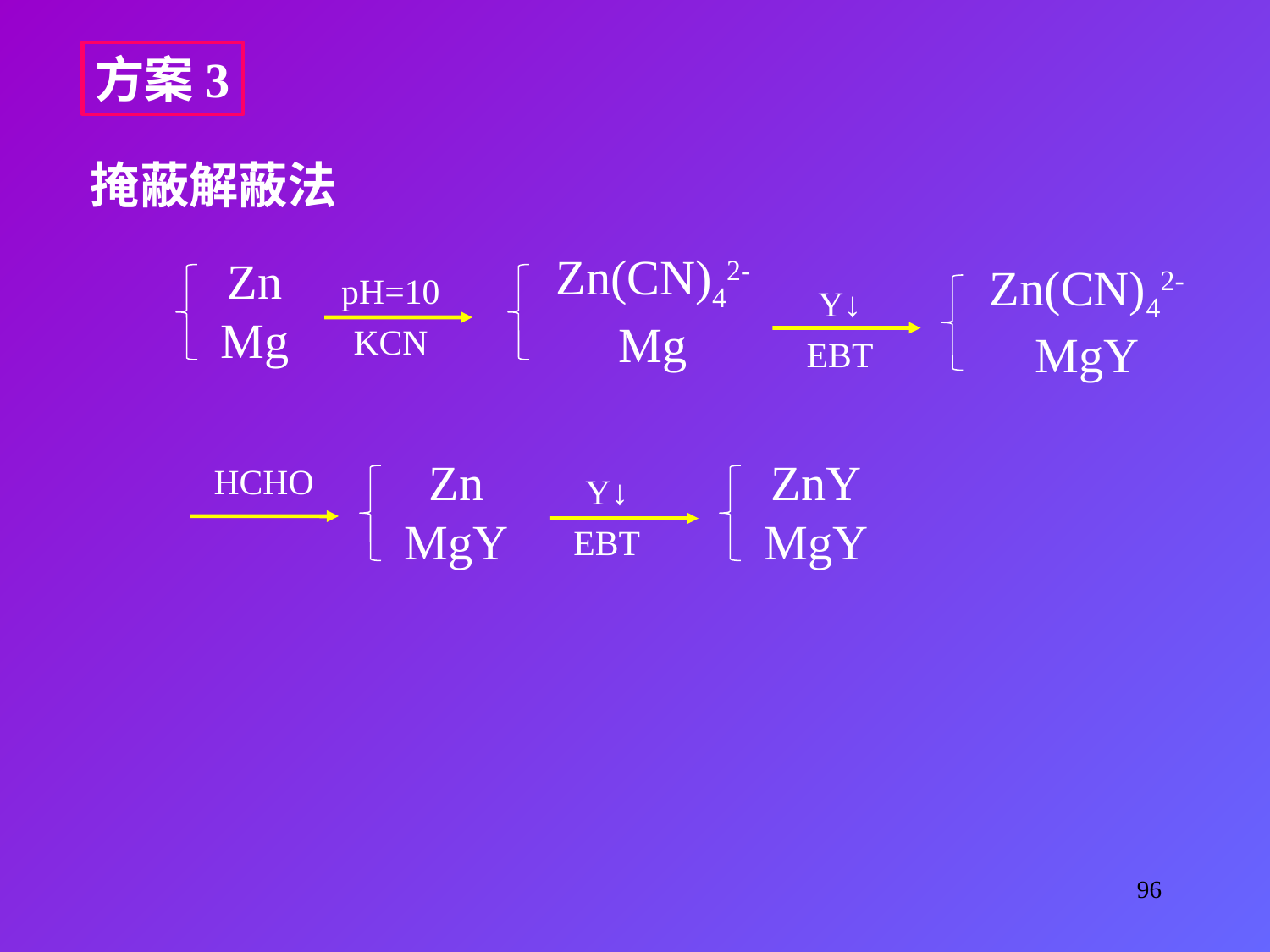

方案3
掩蔽解蔽法
Zn
Mg
Zn(CN)42-
Mg
pH=10
KCN
Zn(CN)42-
MgY

Y↓
EBT

HCHO
Zn
MgY
ZnY
MgY
Y↓
EBT

96